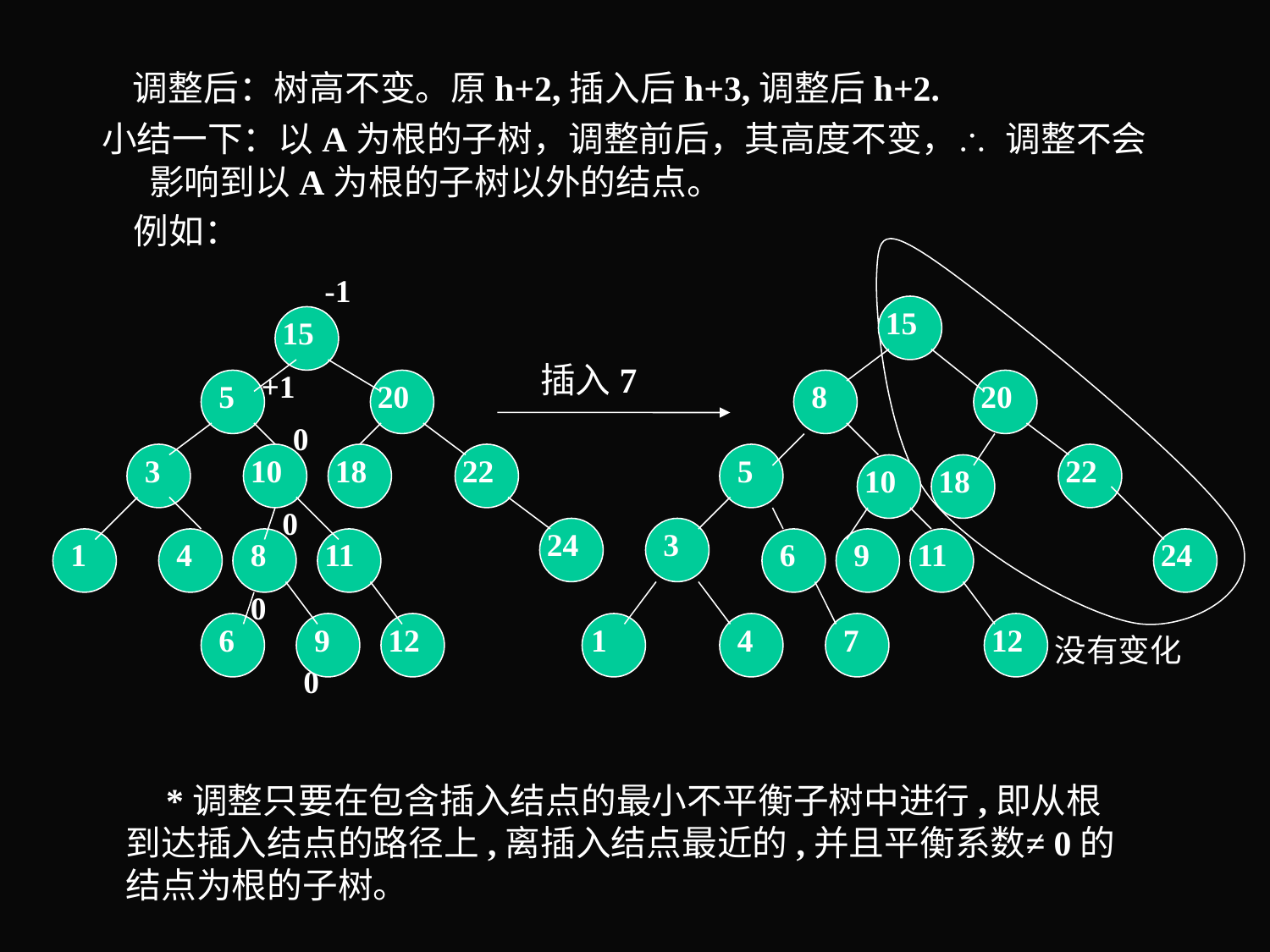

调整后：树高不变。原h+2,插入后h+3,调整后h+2.
小结一下：以A为根的子树，调整前后，其高度不变，∴ 调整不会影响到以A为根的子树以外的结点。
   例如：

15

8

20

5

22

10

18

3

6

9

11

24

4

7

12
没有变化
1

1
-1

15

+1

5

20
0

3

10

18

22

0

24

1

4

8

11
0

6

9

12
0
插入7

     *调整只要在包含插入结点的最小不平衡子树中进行,即从根
到达插入结点的路径上,离插入结点最近的,并且平衡系数≠0的
结点为根的子树。